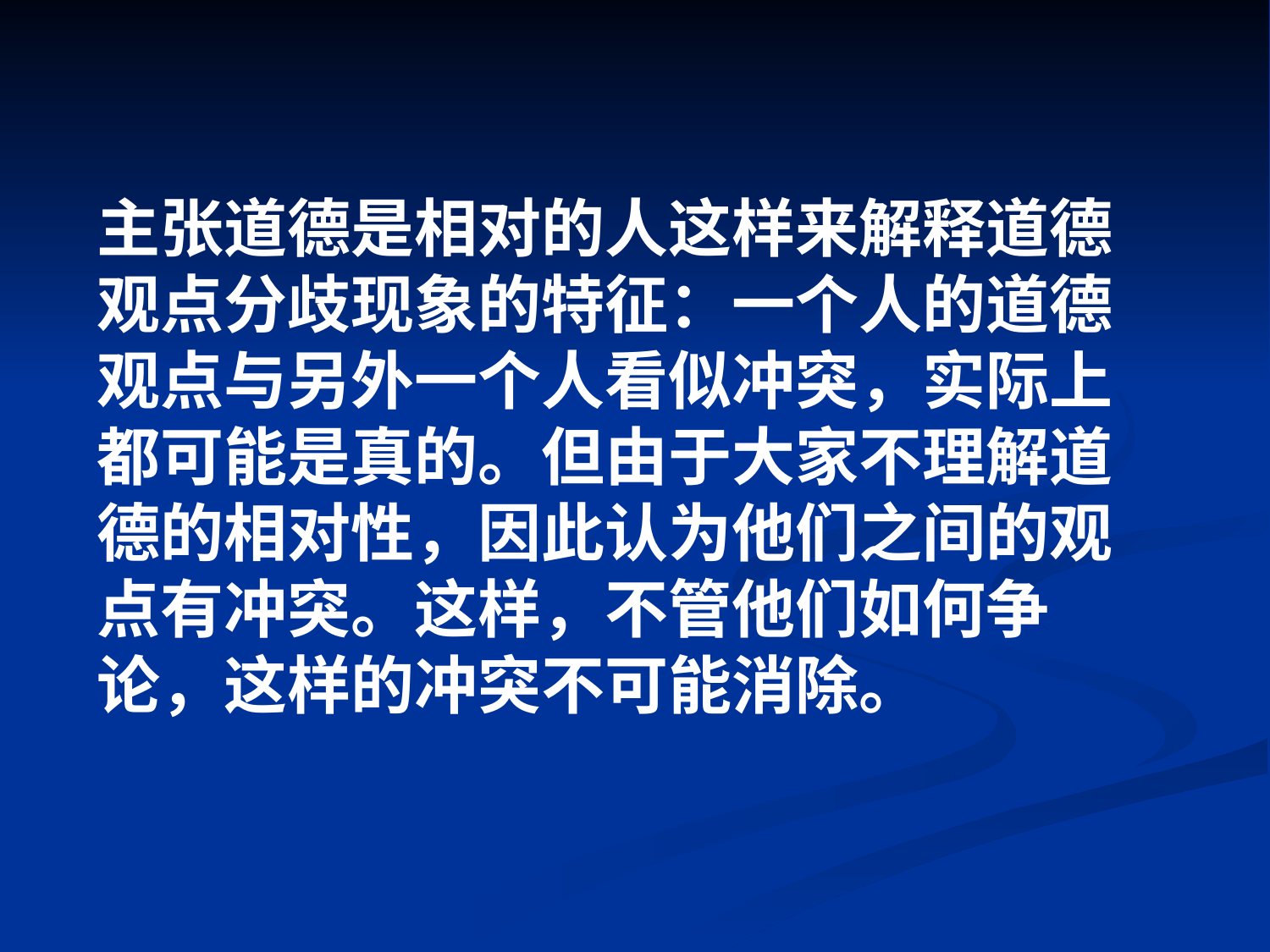

主张道德是相对的人这样来解释道德观点分歧现象的特征：一个人的道德观点与另外一个人看似冲突，实际上都可能是真的。但由于大家不理解道德的相对性，因此认为他们之间的观点有冲突。这样，不管他们如何争论，这样的冲突不可能消除。